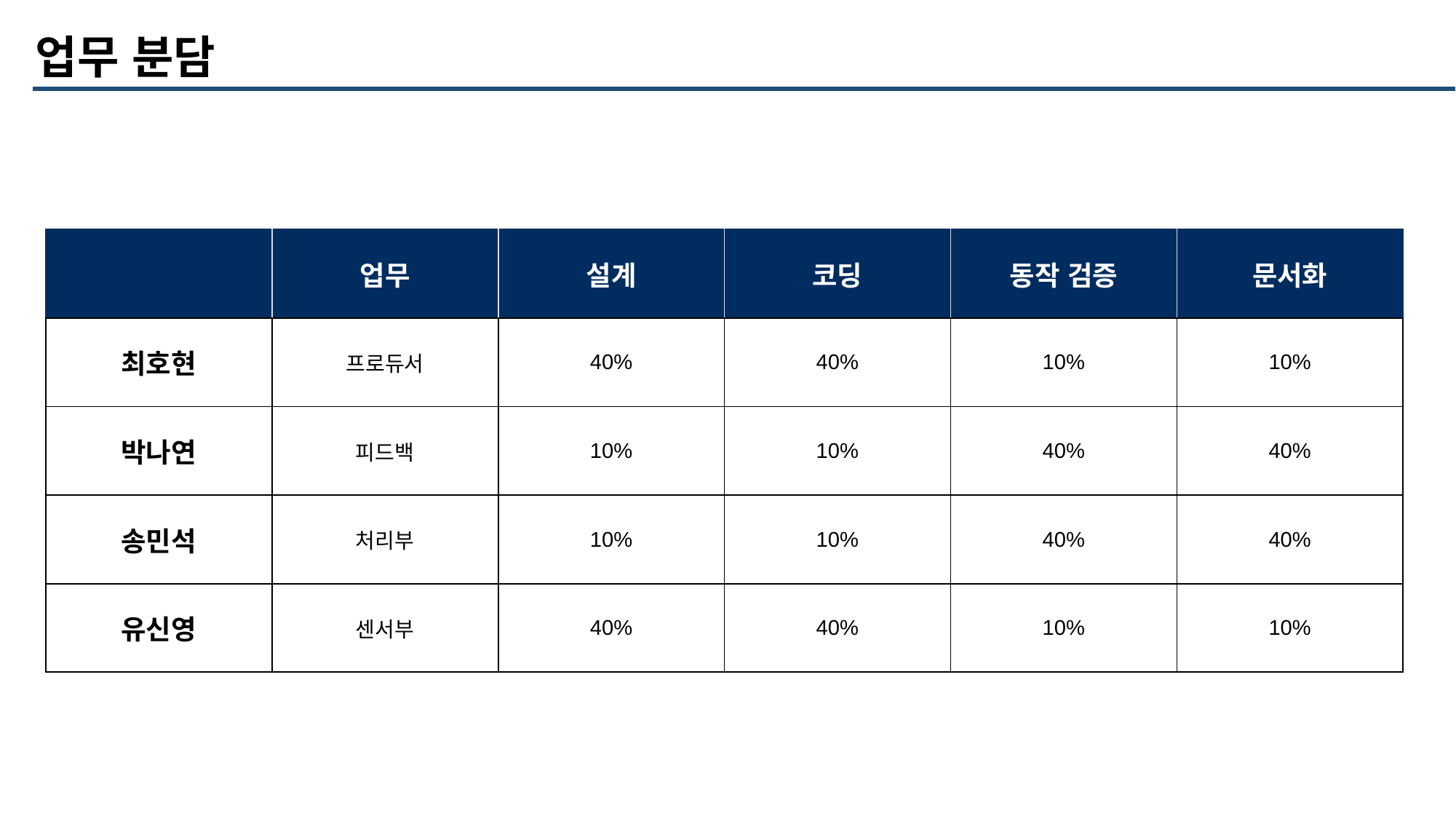

업무 분담
|  | 업무 | 설계 | 코딩 | 동작 검증 | 문서화 |
| --- | --- | --- | --- | --- | --- |
| 최호현 | 프로듀서 | 40% | 40% | 10% | 10% |
| 박나연 | 피드백 | 10% | 10% | 40% | 40% |
| 송민석 | 처리부 | 10% | 10% | 40% | 40% |
| 유신영 | 센서부 | 40% | 40% | 10% | 10% |